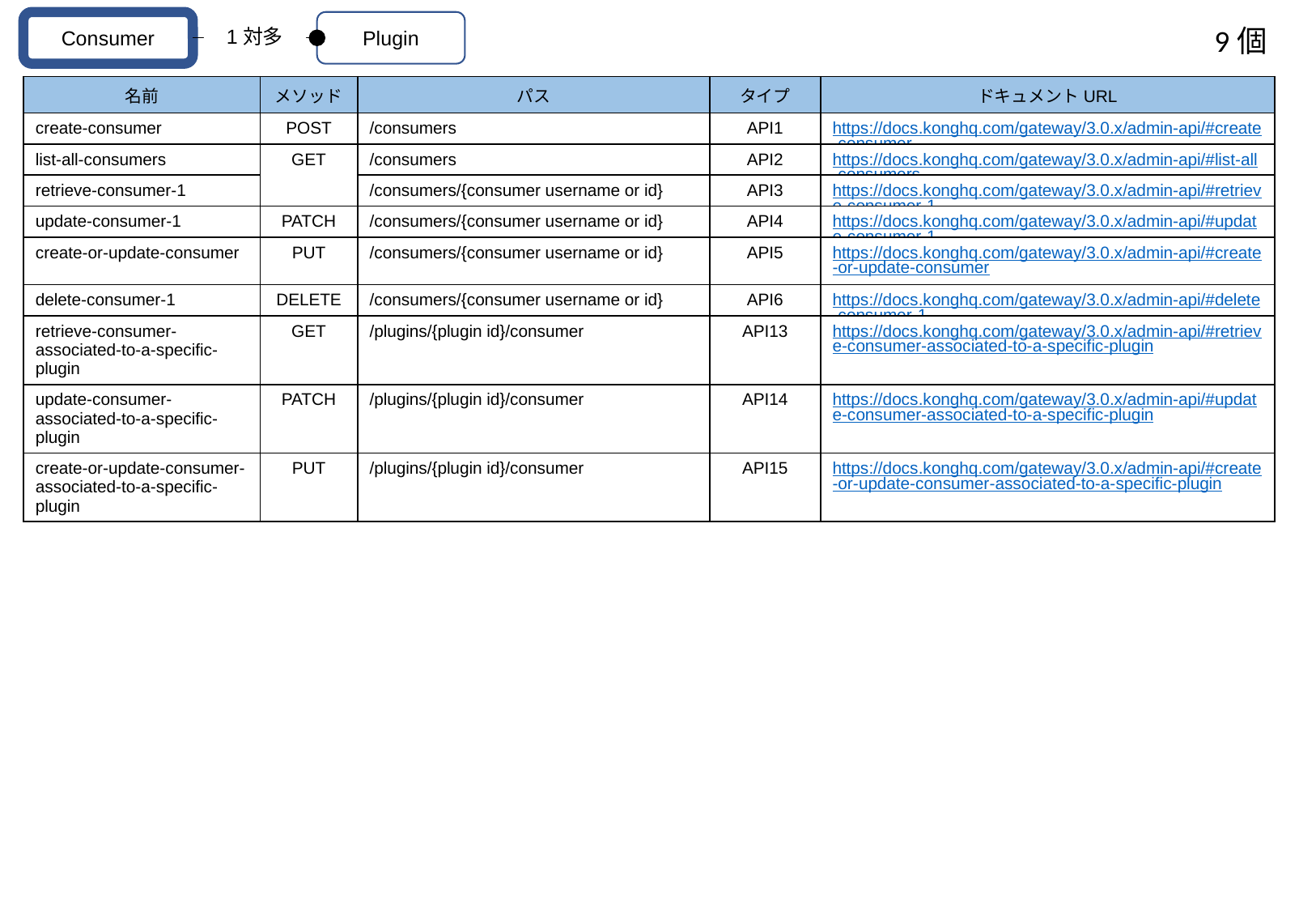

Consumer
Plugin
9個
1対多
| 名前 | メソッド | パス | タイプ | ドキュメントURL |
| --- | --- | --- | --- | --- |
| create-consumer | POST | /consumers | API1 | https://docs.konghq.com/gateway/3.0.x/admin-api/#create-consumer |
| list-all-consumers | GET | /consumers | API2 | https://docs.konghq.com/gateway/3.0.x/admin-api/#list-all-consumers |
| retrieve-consumer-1 |  | /consumers/{consumer username or id} | API3 | https://docs.konghq.com/gateway/3.0.x/admin-api/#retrieve-consumer-1 |
| update-consumer-1 | PATCH | /consumers/{consumer username or id} | API4 | https://docs.konghq.com/gateway/3.0.x/admin-api/#update-consumer-1 |
| create-or-update-consumer | PUT | /consumers/{consumer username or id} | API5 | https://docs.konghq.com/gateway/3.0.x/admin-api/#create-or-update-consumer |
| delete-consumer-1 | DELETE | /consumers/{consumer username or id} | API6 | https://docs.konghq.com/gateway/3.0.x/admin-api/#delete-consumer-1 |
| retrieve-consumer-associated-to-a-specific-plugin | GET | /plugins/{plugin id}/consumer | API13 | https://docs.konghq.com/gateway/3.0.x/admin-api/#retrieve-consumer-associated-to-a-specific-plugin |
| update-consumer-associated-to-a-specific-plugin | PATCH | /plugins/{plugin id}/consumer | API14 | https://docs.konghq.com/gateway/3.0.x/admin-api/#update-consumer-associated-to-a-specific-plugin |
| create-or-update-consumer-associated-to-a-specific-plugin | PUT | /plugins/{plugin id}/consumer | API15 | https://docs.konghq.com/gateway/3.0.x/admin-api/#create-or-update-consumer-associated-to-a-specific-plugin |